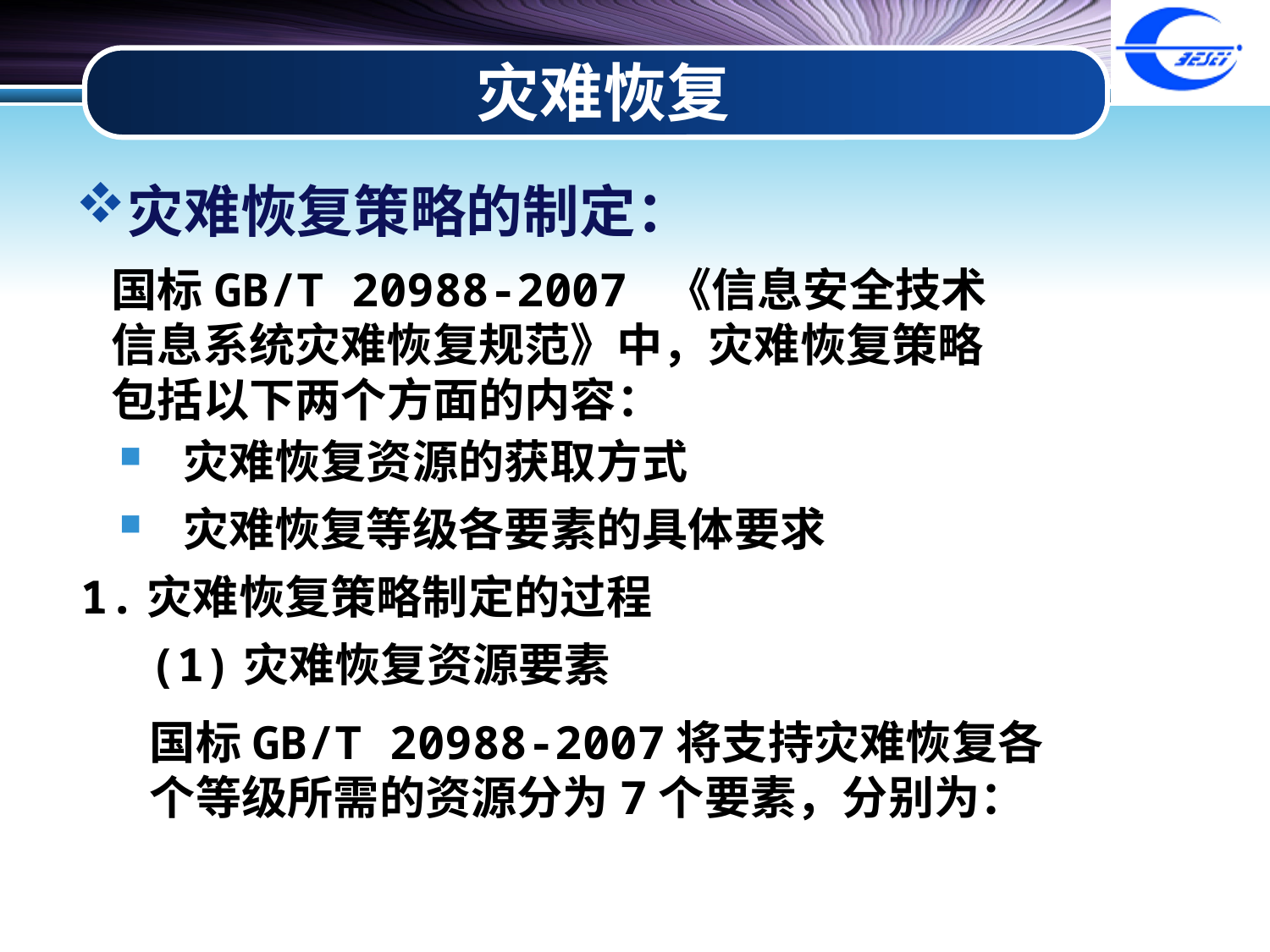

# 灾难恢复
灾难恢复策略的制定：
国标GB/T 20988-2007 《信息安全技术信息系统灾难恢复规范》中，灾难恢复策略包括以下两个方面的内容：
灾难恢复资源的获取方式
灾难恢复等级各要素的具体要求
1.灾难恢复策略制定的过程
(1)灾难恢复资源要素
国标GB/T 20988-2007将支持灾难恢复各个等级所需的资源分为7个要素，分别为：